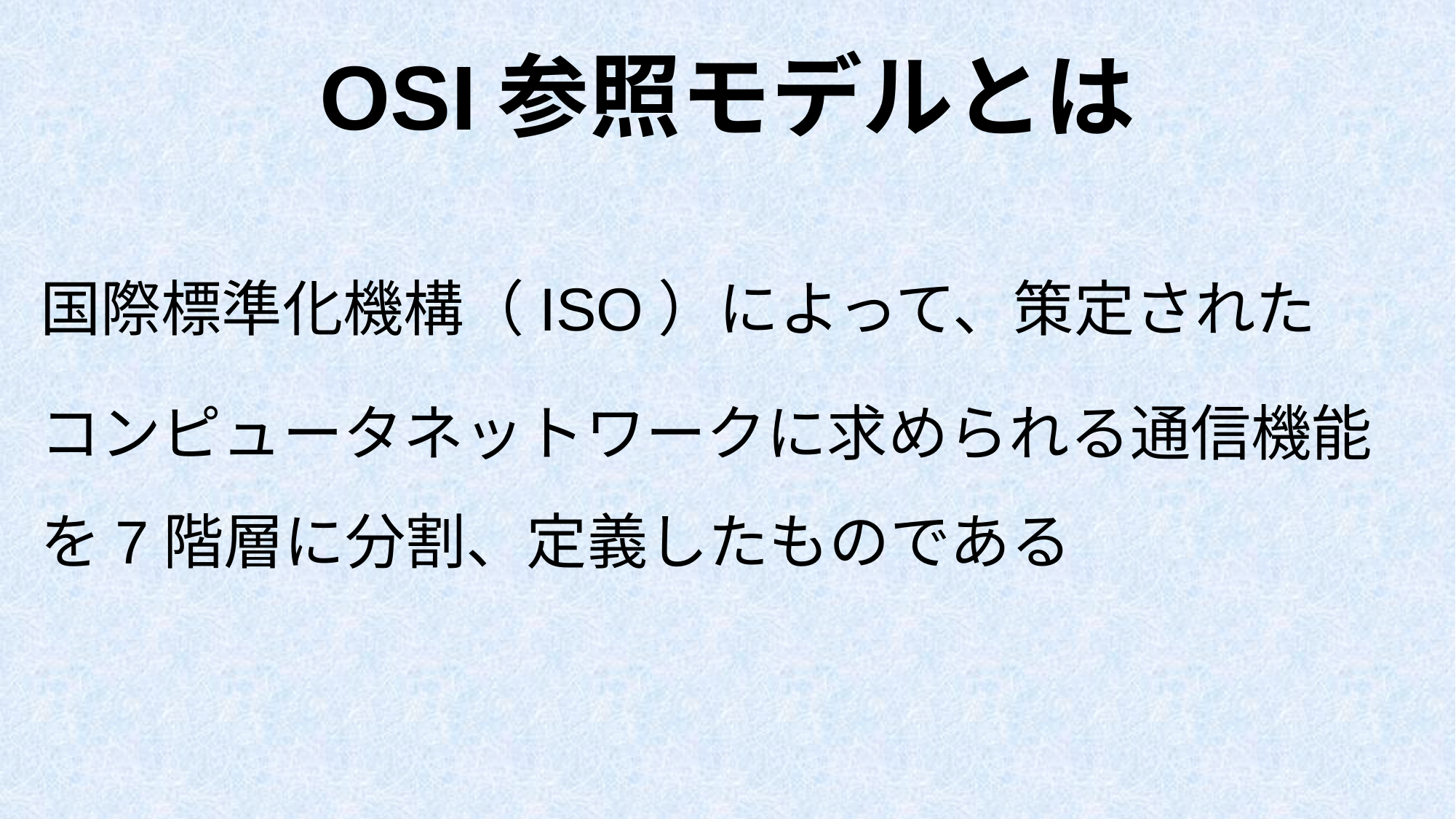

# OSI参照モデルとは
国際標準化機構（ISO）によって、策定された
コンピュータネットワークに求められる通信機能を7階層に分割、定義したものである